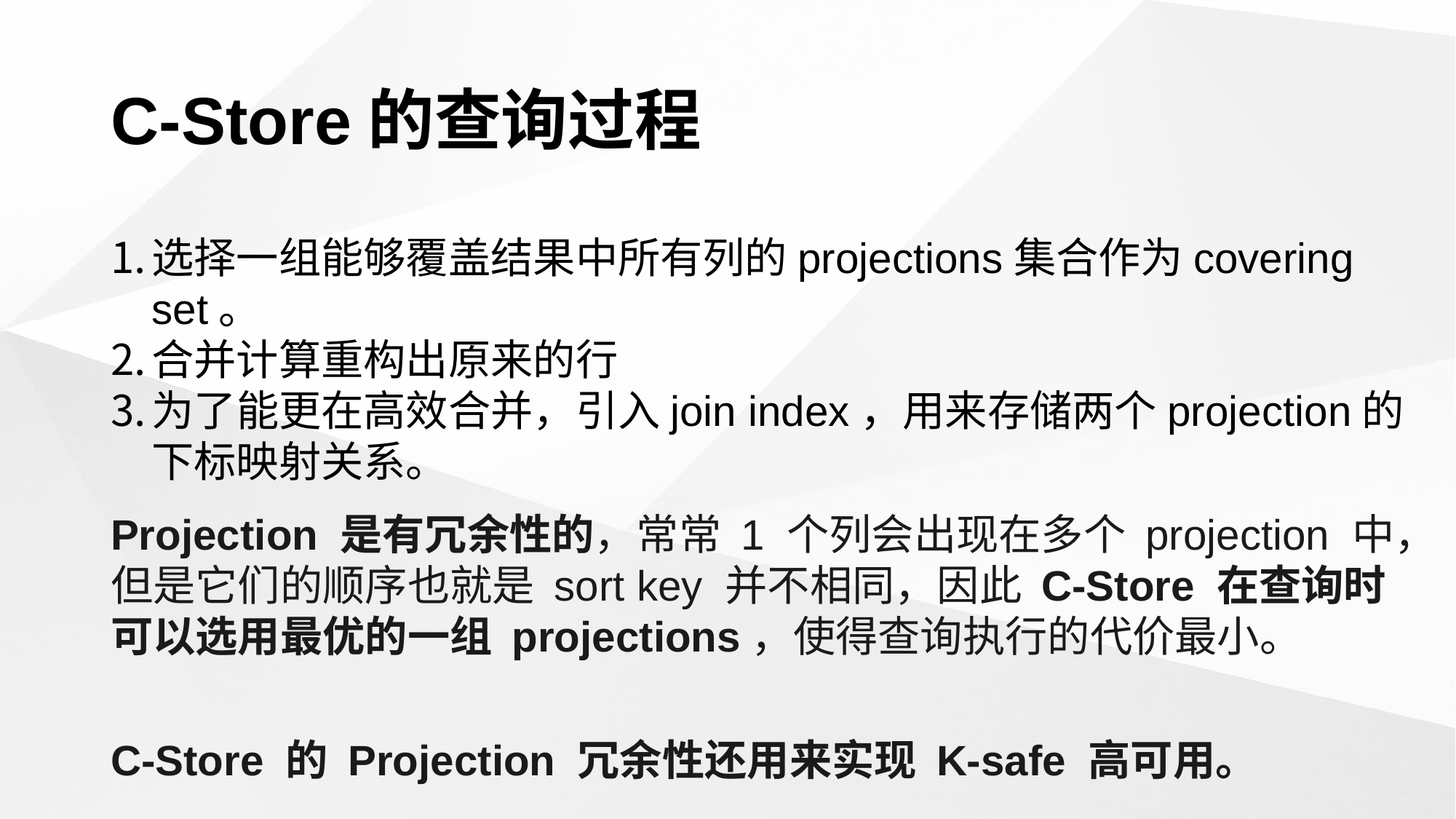

# C-Store的查询过程
选择一组能够覆盖结果中所有列的projections集合作为covering set。
合并计算重构出原来的行
为了能更在高效合并，引入join index，用来存储两个projection的下标映射关系。
Projection 是有冗余性的，常常 1 个列会出现在多个 projection 中，但是它们的顺序也就是 sort key 并不相同，因此 C-Store 在查询时可以选用最优的一组 projections，使得查询执行的代价最小。
C-Store 的 Projection 冗余性还用来实现 K-safe 高可用。